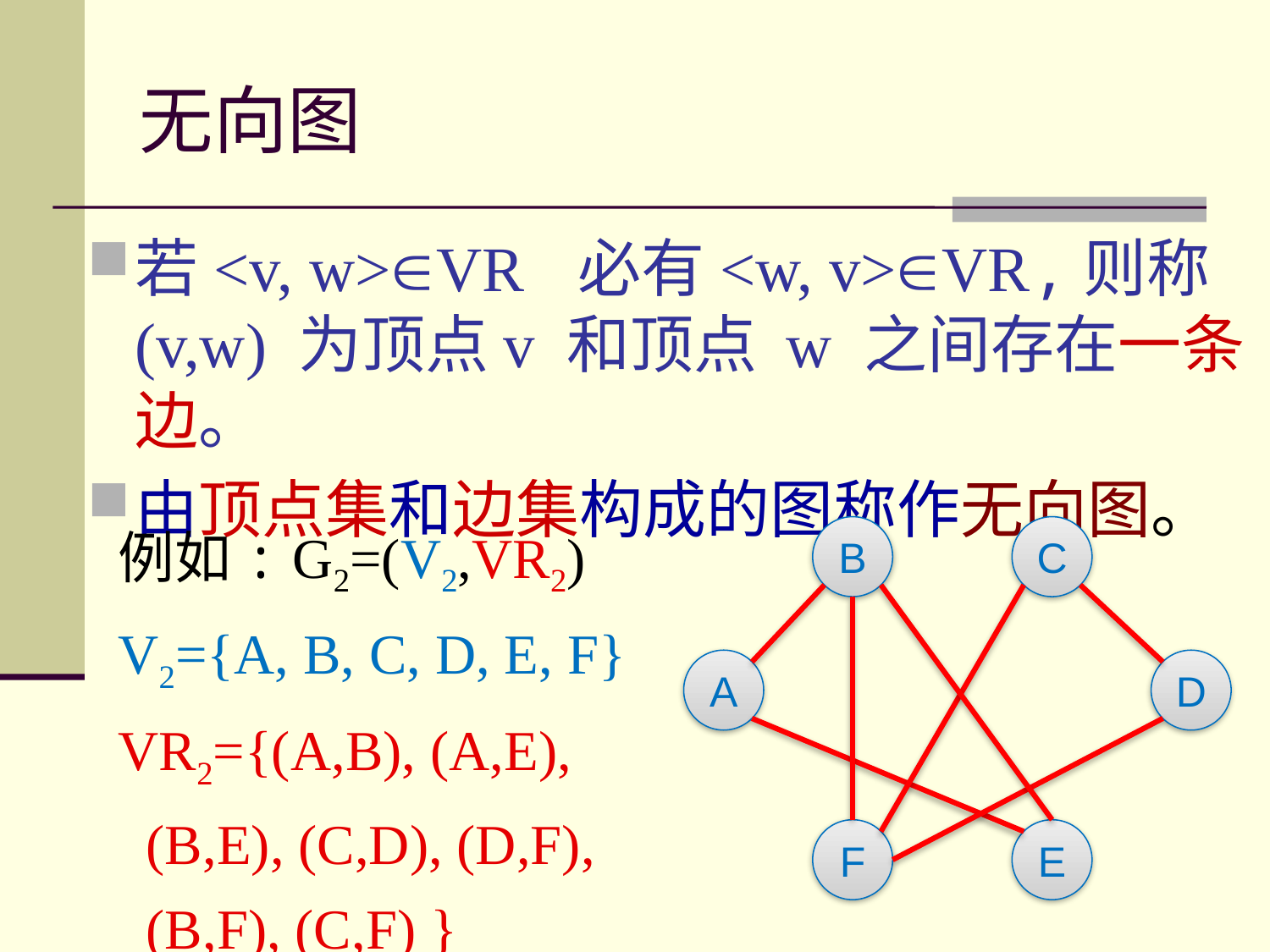

# 无向图
若<v, w>∈VR 必有<w, v>∈VR,则称(v,w) 为顶点v 和顶点 w 之间存在一条边。
由顶点集和边集构成的图称作无向图。
例如: G2=(V2,VR2)
V2={A, B, C, D, E, F}
VR2={(A,B), (A,E),
  (B,E), (C,D), (D,F),
  (B,F), (C,F) }
B
C
A
D
F
E